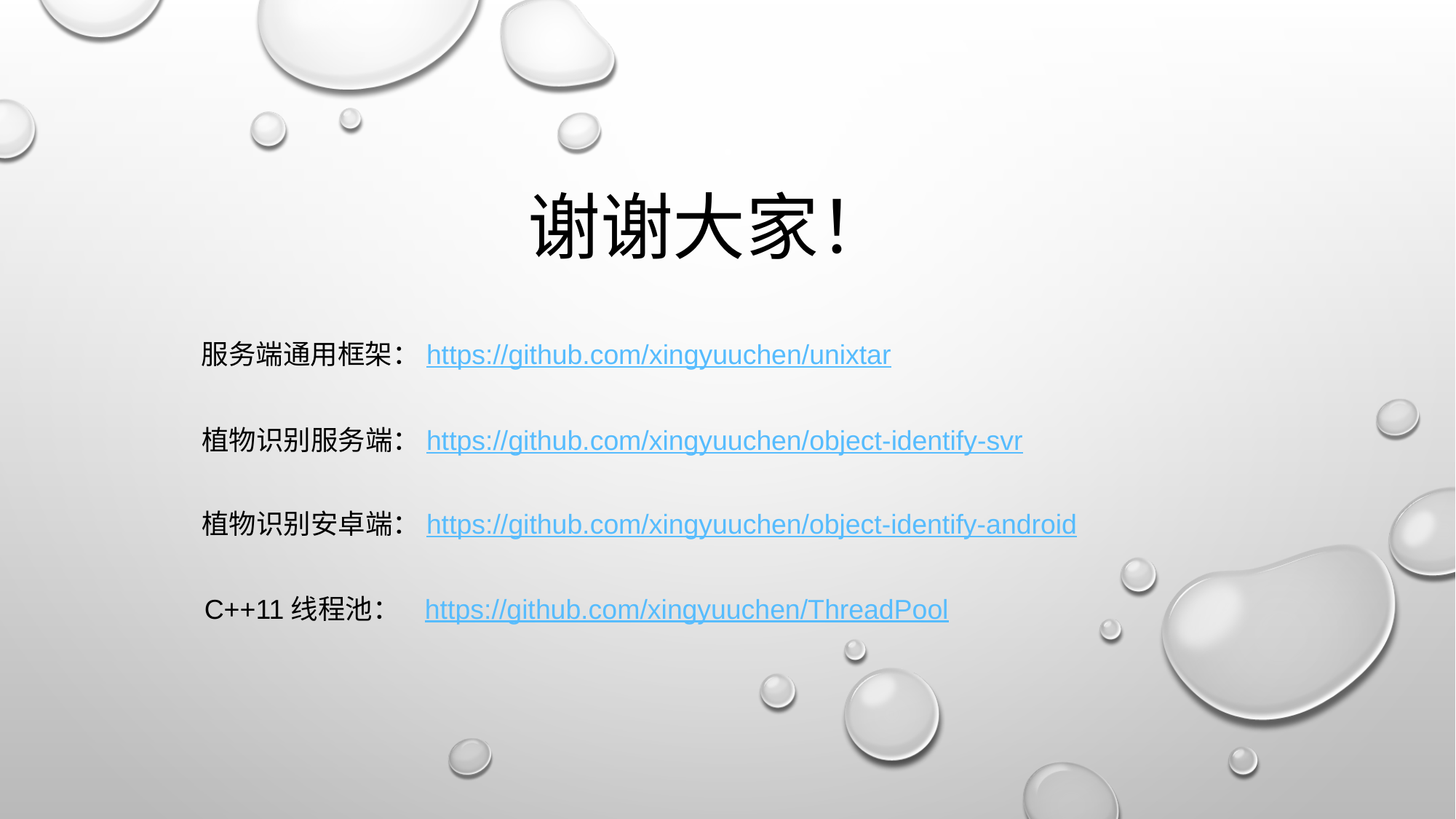

# 谢谢大家！
服务端通用框架：https://github.com/xingyuuchen/unixtar
植物识别服务端：https://github.com/xingyuuchen/object-identify-svr
植物识别安卓端：https://github.com/xingyuuchen/object-identify-android
C++11线程池：   https://github.com/xingyuuchen/ThreadPool